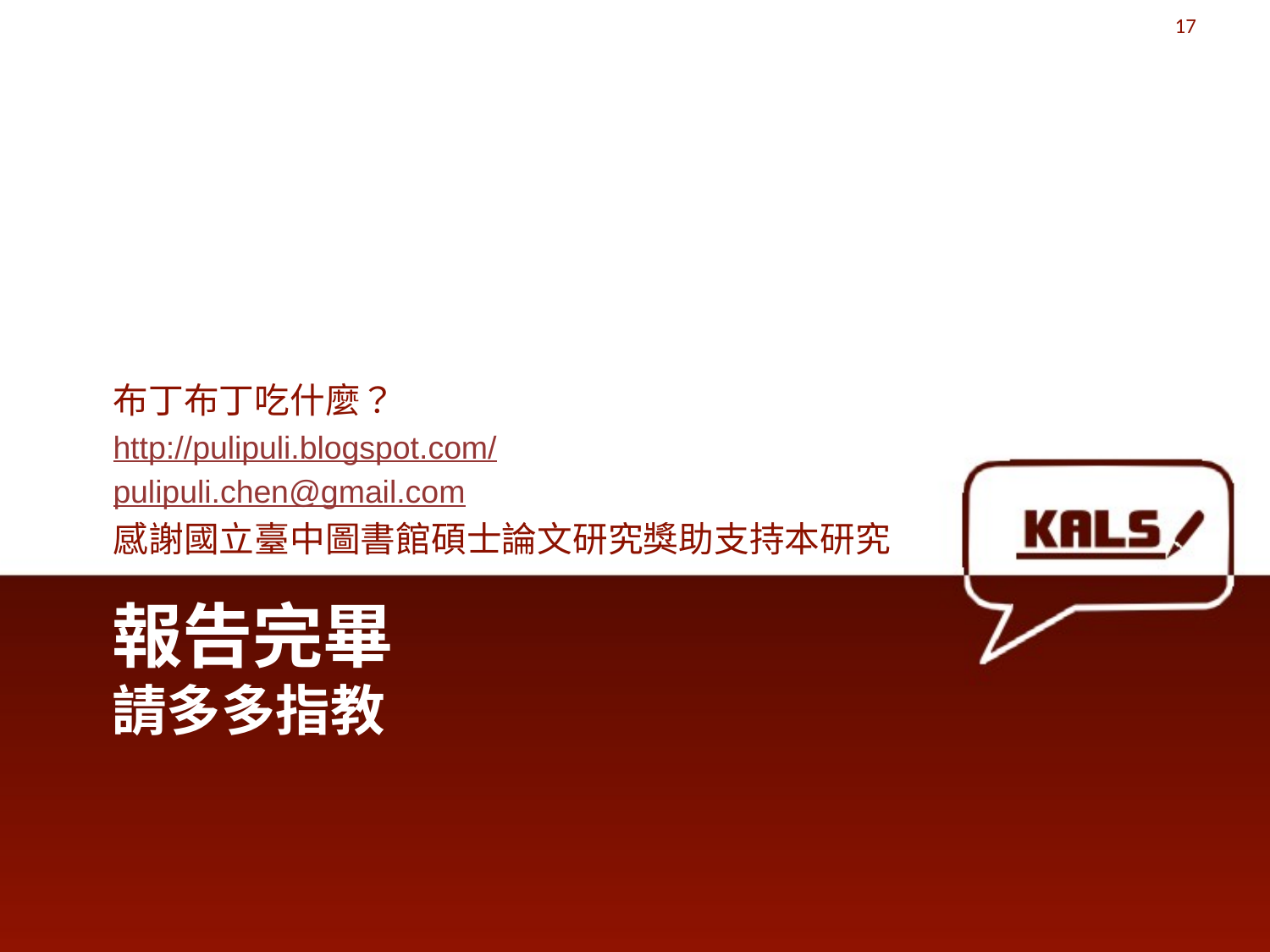

17
布丁布丁吃什麼？
http://pulipuli.blogspot.com/
pulipuli.chen@gmail.com
感謝國立臺中圖書館碩士論文研究獎助支持本研究
# 報告完畢 請多多指教